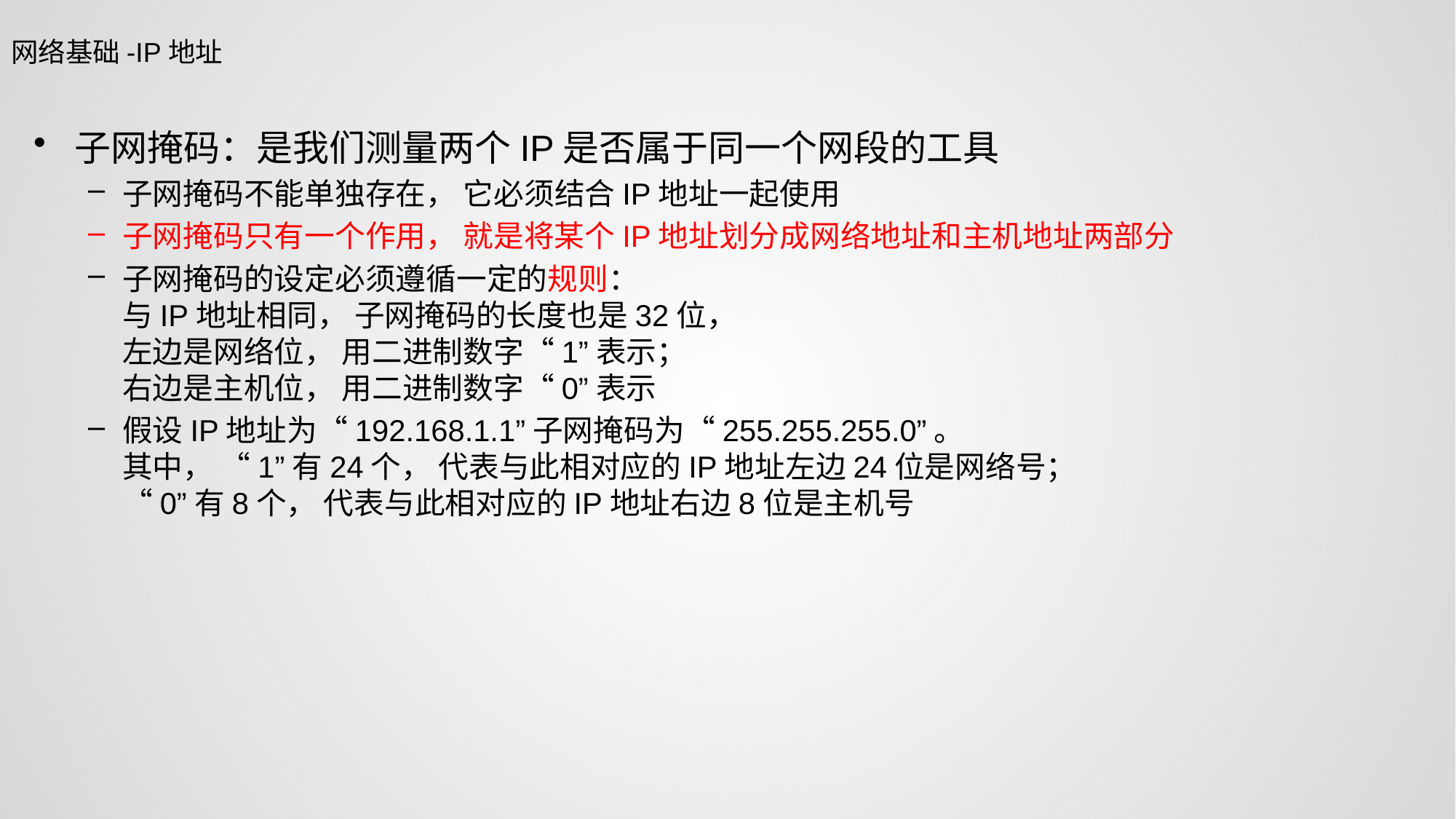

网络基础-IP地址
⼦⽹掩码：是我们测量两个IP是否属于同一个网段的工具
⼦⽹掩码不能单独存在， 它必须结合IP地址⼀起使⽤
⼦⽹掩码只有⼀个作⽤， 就是将某个IP地址划分成⽹络地址和主机地址两部分
⼦⽹掩码的设定必须遵循⼀定的规则：
与IP地址相同， ⼦⽹掩码的长度也是32位，
左边是⽹络位， ⽤⼆进制数字“1”表示；
右边是主机位， ⽤⼆进制数字“0”表示
假设IP地址为“192.168.1.1”⼦⽹掩码为“255.255.255.0”。
其中， “1”有24个， 代表与此相对应的IP地址左边24位是⽹络号；
“0”有8个， 代表与此相对应的IP地址右边8位是主机号